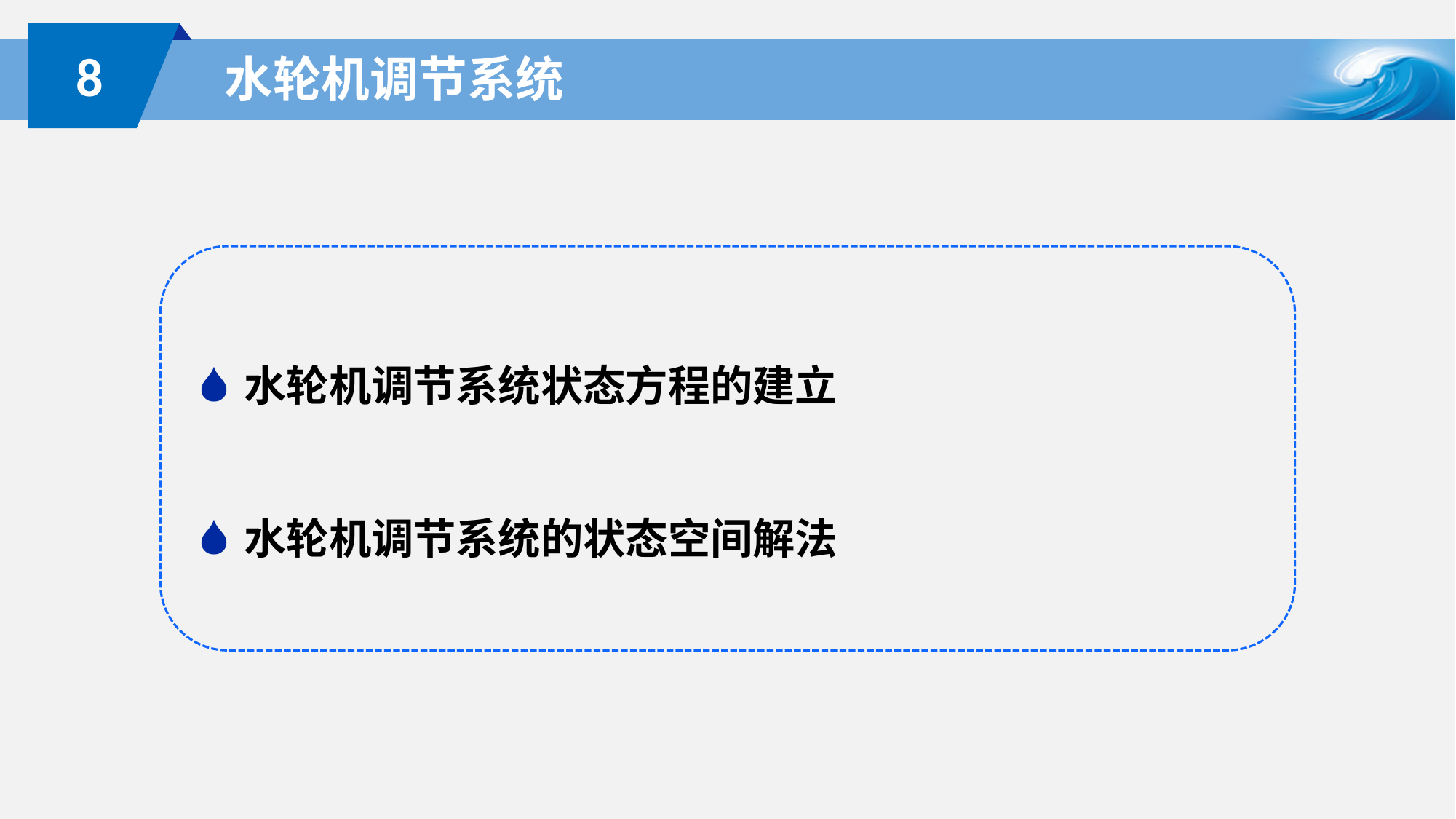

8
# 水轮机调节系统
水轮机调节系统状态方程的建立

水轮机调节系统的状态空间解法